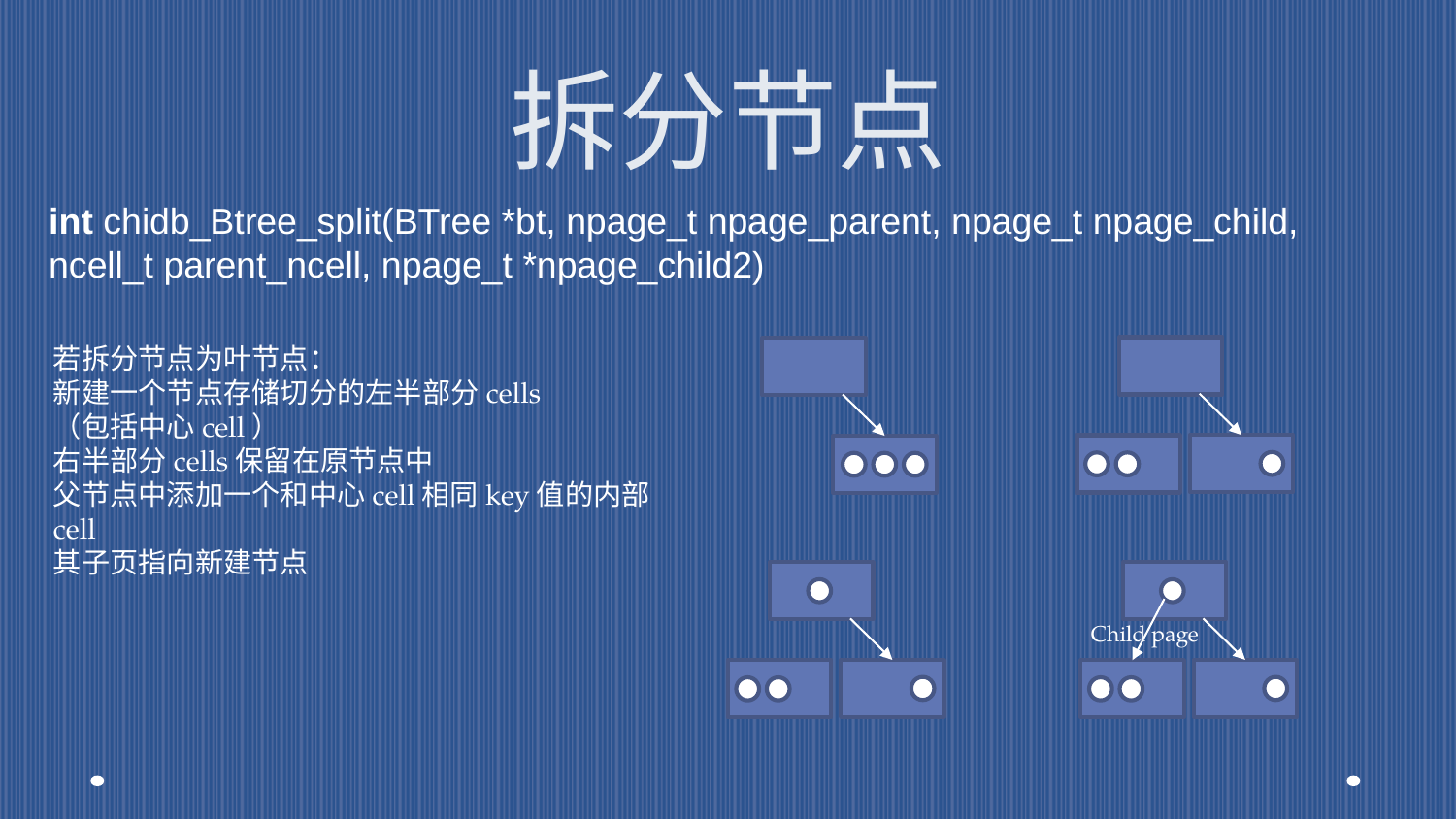

# 拆分节点
int chidb_Btree_split(BTree *bt, npage_t npage_parent, npage_t npage_child, ncell_t parent_ncell, npage_t *npage_child2)

若拆分节点为叶节点：
新建一个节点存储切分的左半部分cells
（包括中心cell）
右半部分cells保留在原节点中
父节点中添加一个和中心cell相同key值的内部cell
其子页指向新建节点

Child page